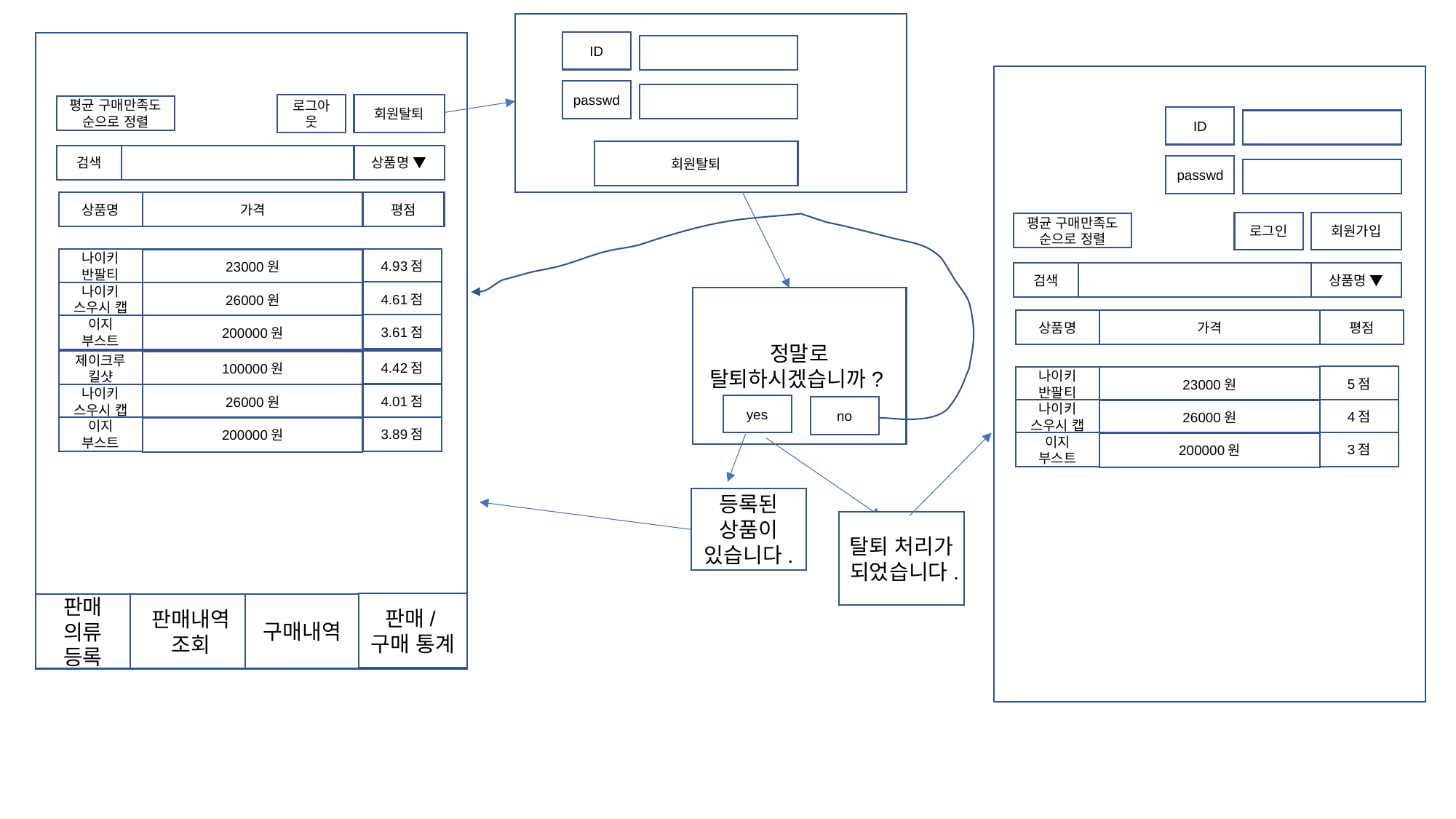

ID

passwd

로그아웃
회원탈퇴
평균 구매만족도 순으로 정렬
ID

회원탈퇴
검색

상품명 ▼
passwd

상품명

가격
평점
로그인
회원가입
평균 구매만족도 순으로 정렬

4.93점
나이키 반팔티

23000원
검색

상품명 ▼
4.61점
나이키 스우시 캡

26000원
정말로 탈퇴하시겠습니까?
상품명

가격
평점
3.61점
이지 부스트

200000원
4.42점
제이크루 킬샷

100000원
5점
나이키 반팔티

23000원
4.01점
나이키 스우시 캡

26000원
yes
no
4점
나이키 스우시 캡

26000원
3.89점
이지 부스트

200000원
3점
이지 부스트

200000원
등록된 상품이 있습니다.
탈퇴 처리가 되었습니다.
판매/구매 통계
구매내역
판매 의류 등록
판매내역 조회